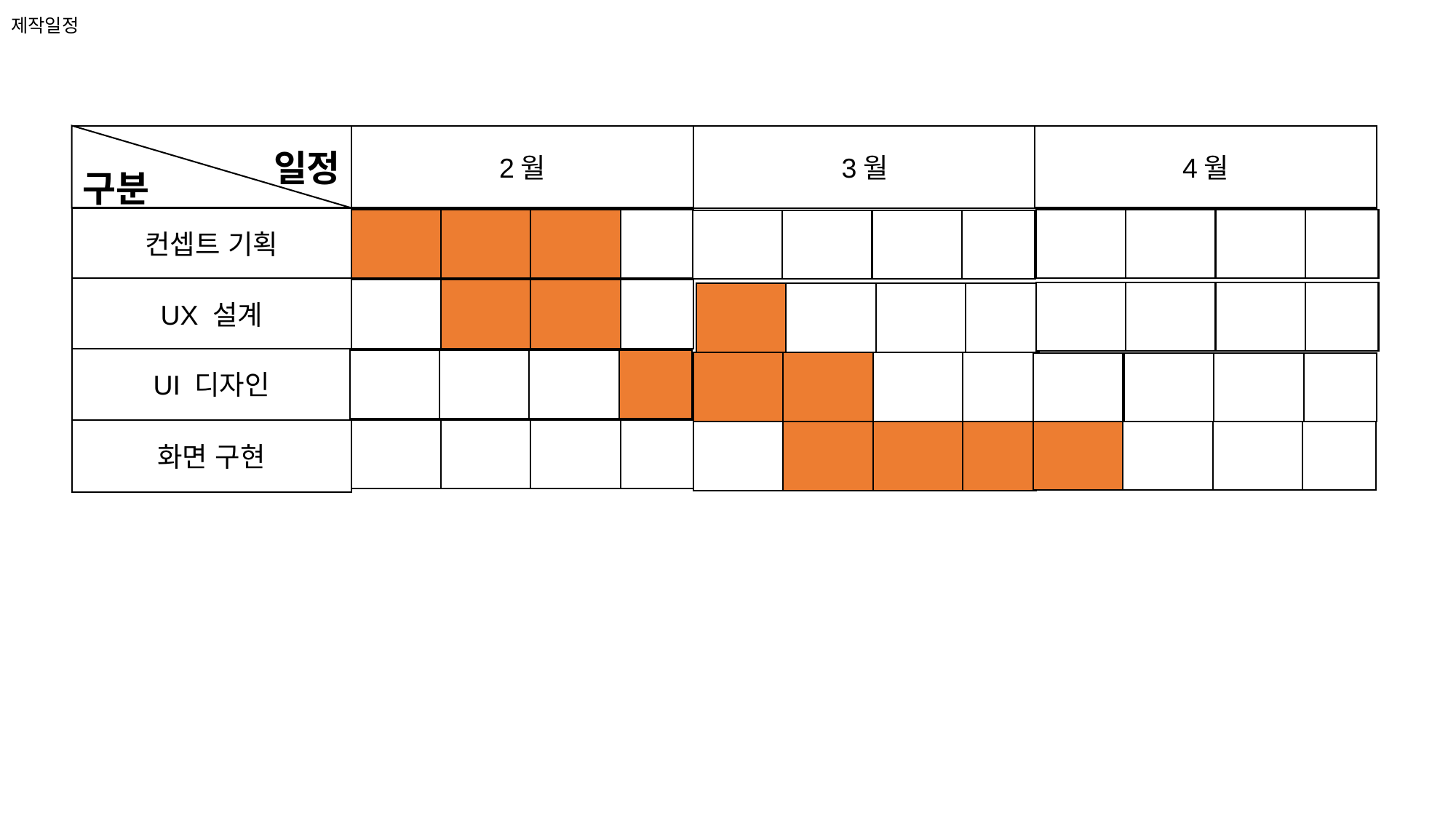

# 제작일정
4월
일정
구분
2월
3월
컨셉트 기획

UX 설계

UI 디자인

화면 구현